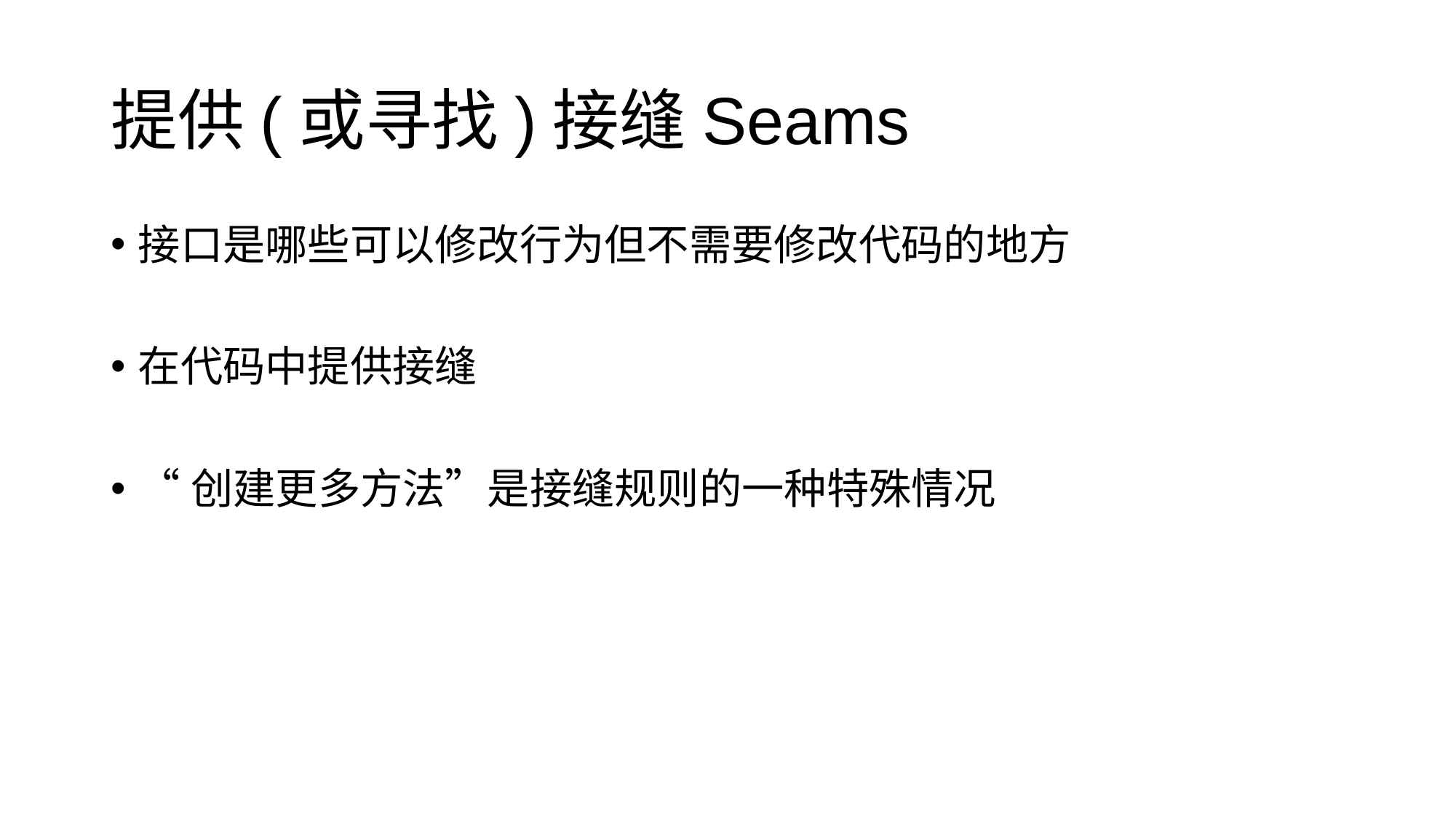

# 提供(或寻找)接缝Seams
接口是哪些可以修改行为但不需要修改代码的地方

在代码中提供接缝

“创建更多方法”是接缝规则的一种特殊情况